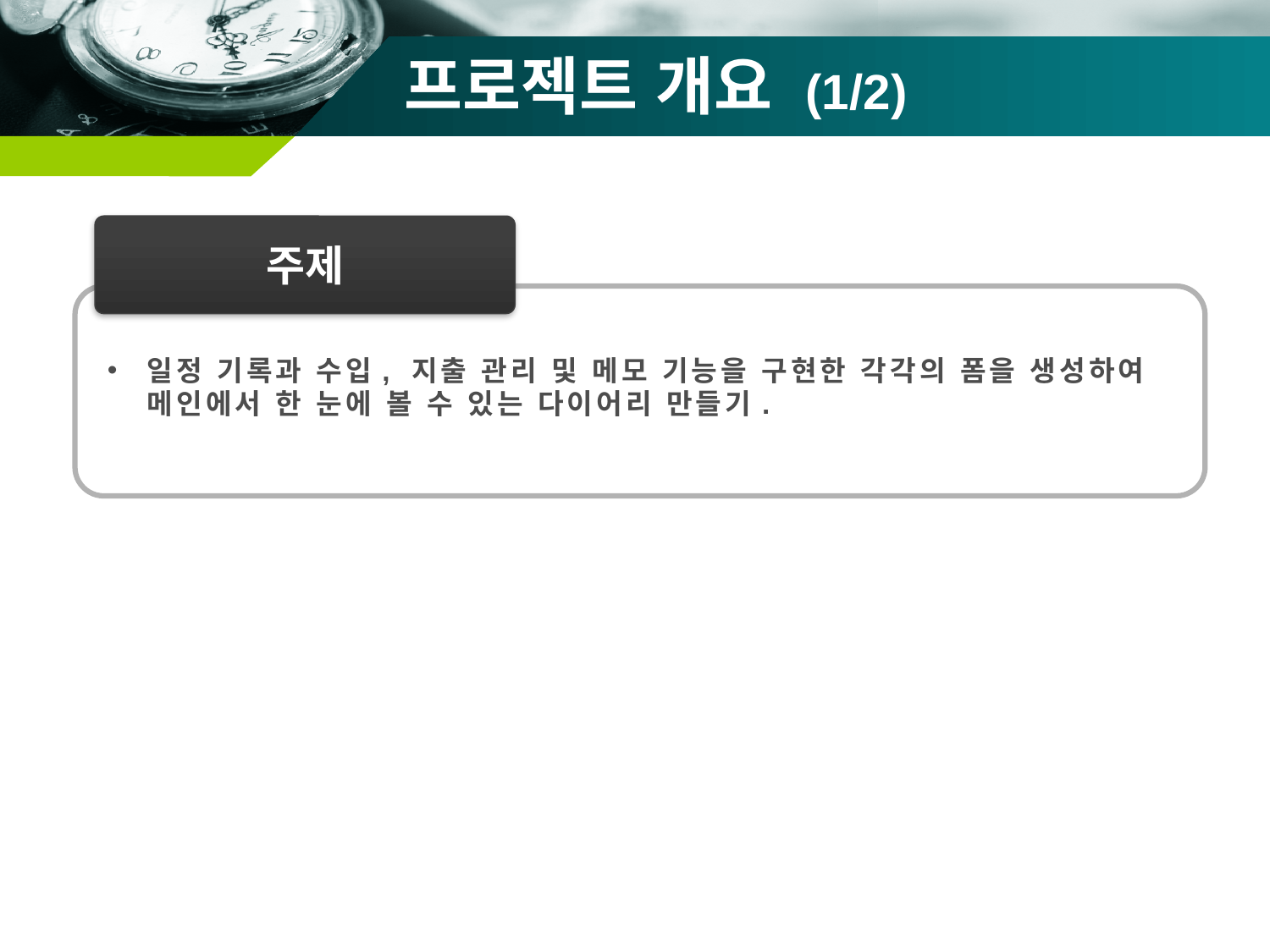

# 프로젝트 개요 (1/2)
주제

일정 기록과 수입, 지출 관리 및 메모 기능을 구현한 각각의 폼을 생성하여 메인에서 한 눈에 볼 수 있는 다이어리 만들기.